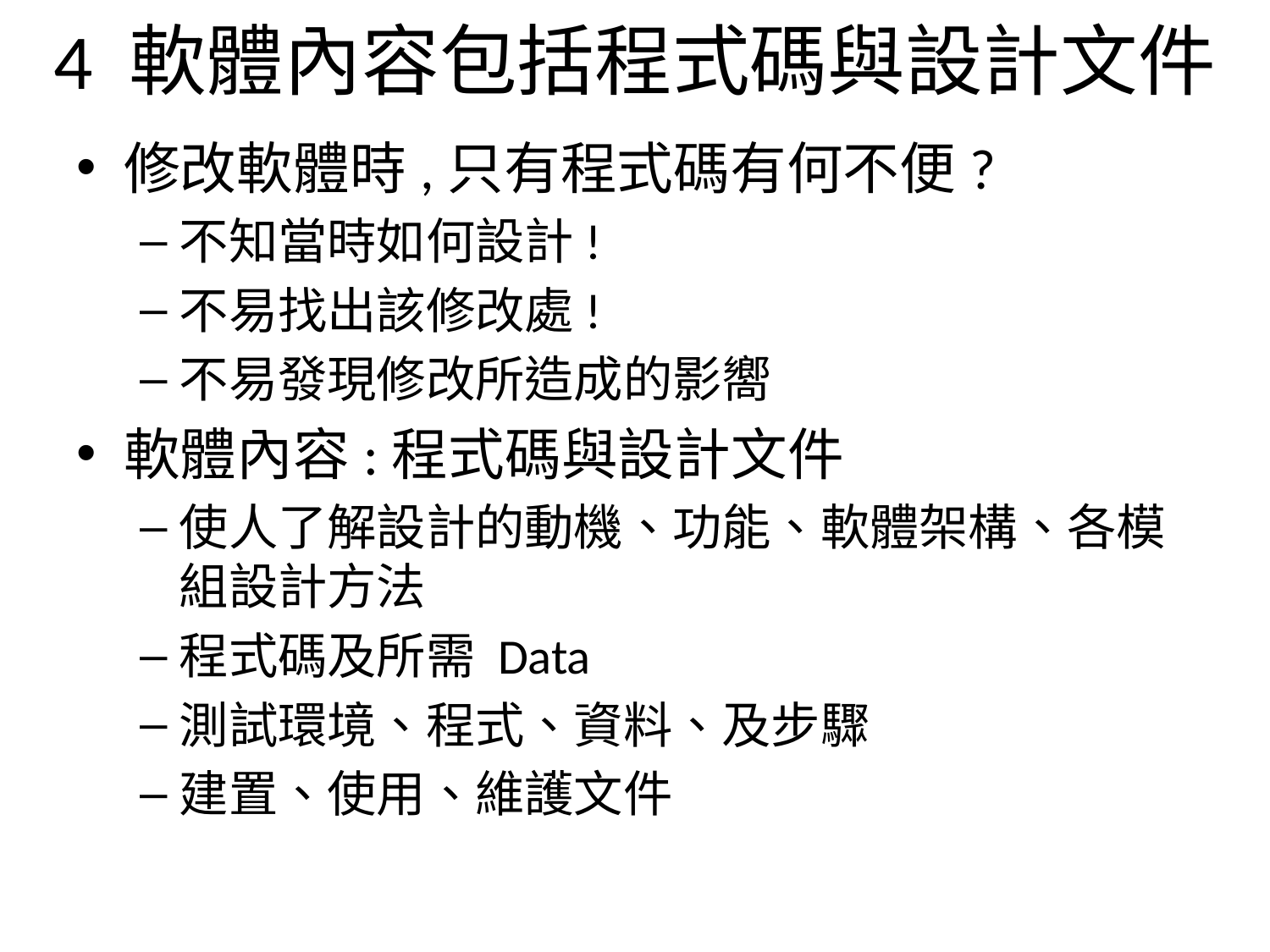

# 4 軟體內容包括程式碼與設計文件
修改軟體時,只有程式碼有何不便?
不知當時如何設計!
不易找出該修改處!
不易發現修改所造成的影嚮
軟體內容:程式碼與設計文件
使人了解設計的動機、功能、軟體架構、各模組設計方法
程式碼及所需 Data
測試環境、程式、資料、及步驟
建置、使用、維護文件